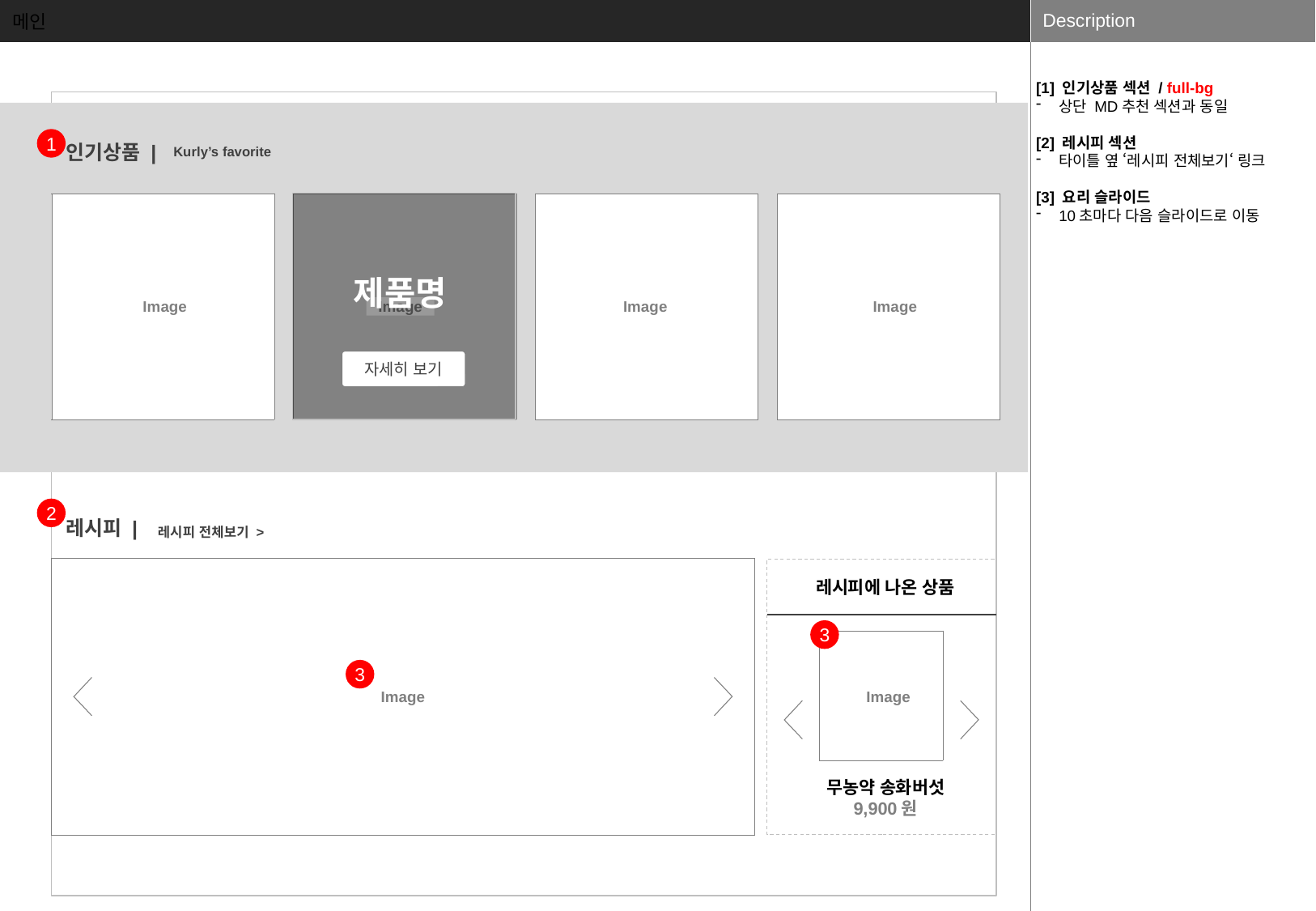

메인

[1] 인기상품 섹션 / full-bg
상단 MD추천 섹션과 동일

[2] 레시피 섹션
타이틀 옆 ‘레시피 전체보기‘ 링크

[3] 요리 슬라이드
10초마다 다음 슬라이드로 이동

1
인기상품 |
Kurly’s favorite
|  |
| --- |

|  |
| --- |
|  |
| --- |
|  |
| --- |
제품명
Image
Image
Image
Image
자세히 보기
2
레시피 |
레시피 전체보기 >
|  |
| --- |

레시피에 나온 상품
3
|  |
| --- |
3
Image
Image

무농약 송화버섯
9,900원